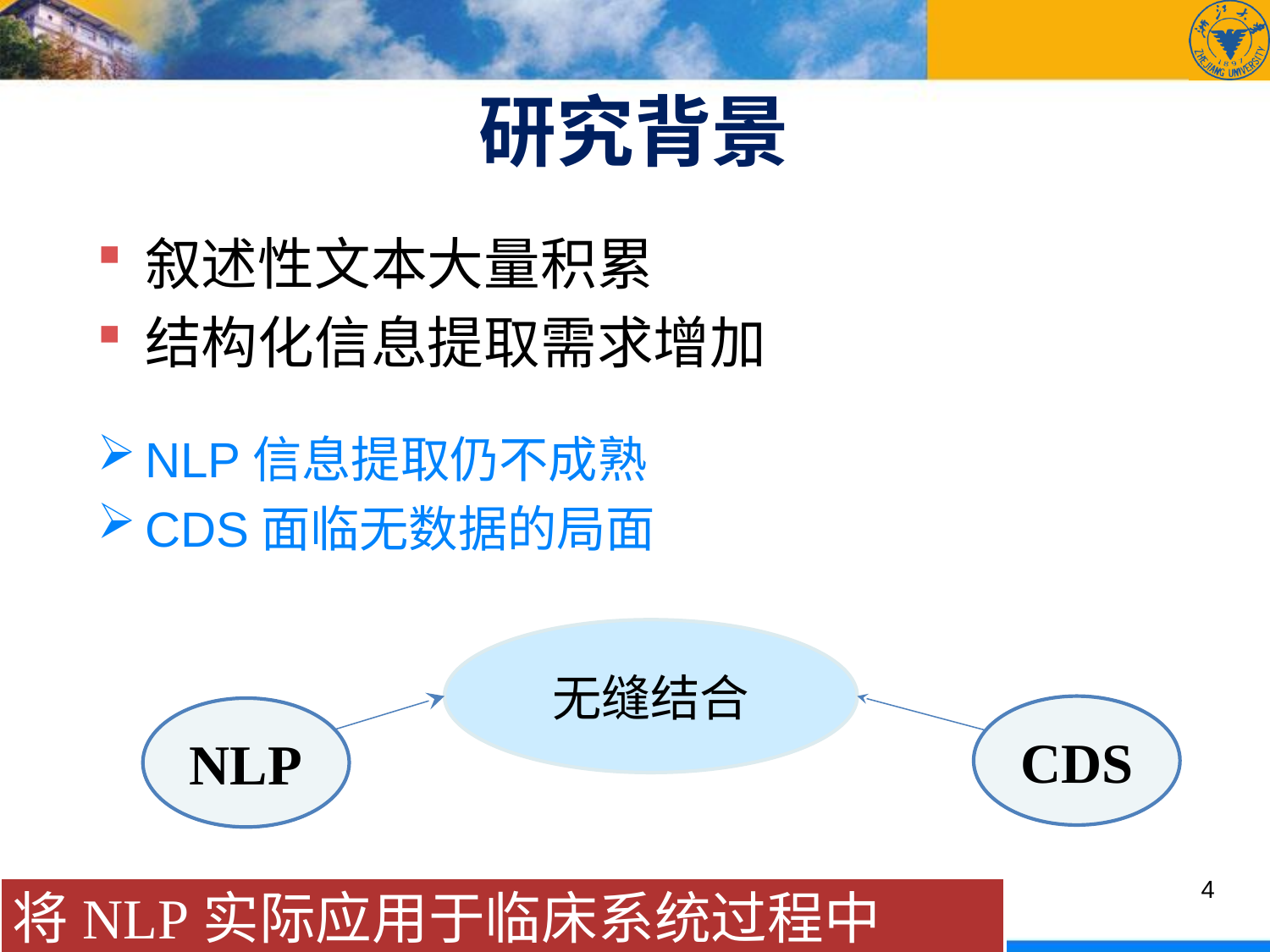

# 研究背景
叙述性文本大量积累
结构化信息提取需求增加
NLP信息提取仍不成熟
CDS面临无数据的局面
无缝结合

CDS

NLP
4
将NLP实际应用于临床系统过程中